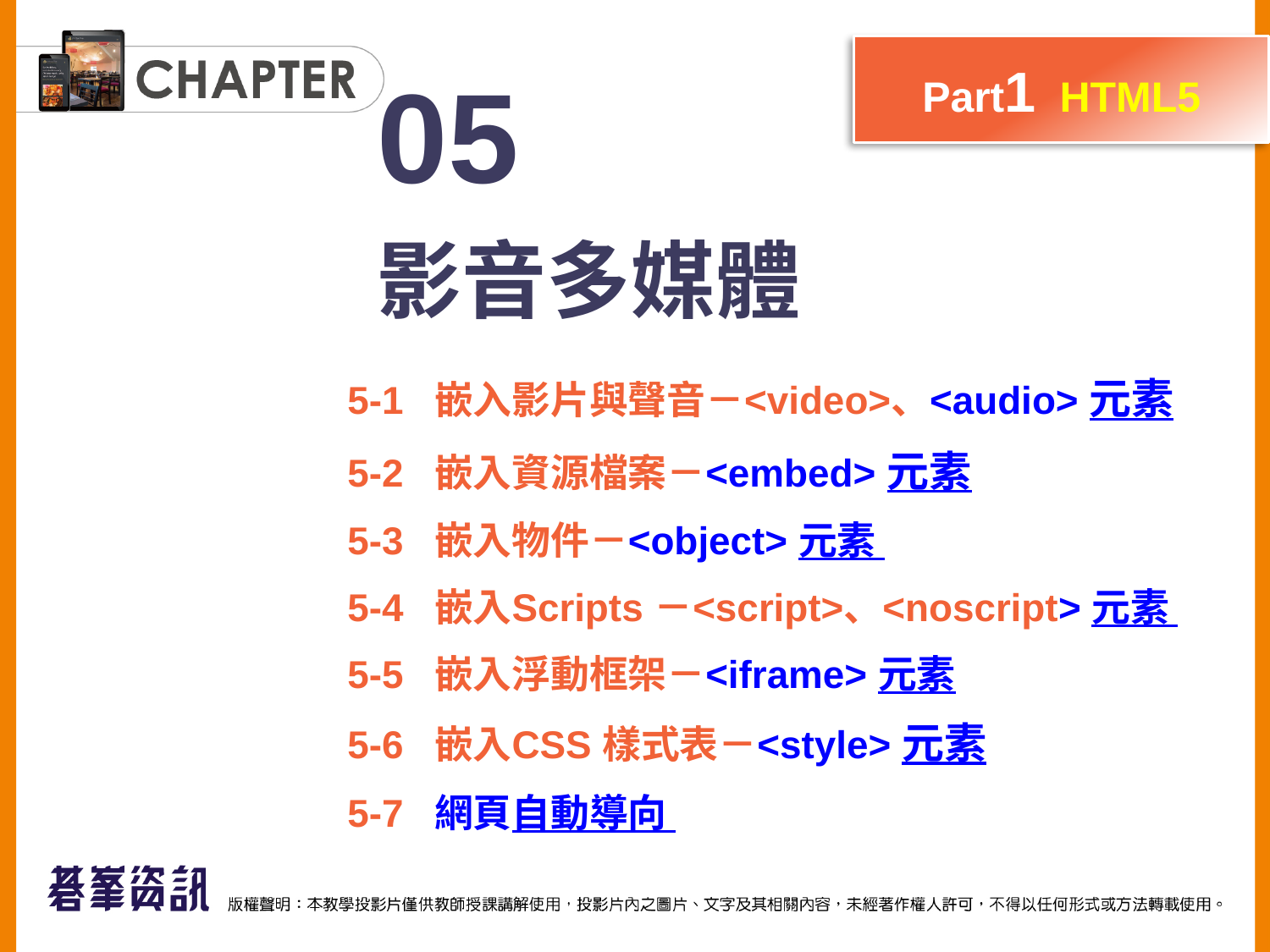

Part1  HTML5
05
影音多媒體
5-1  嵌入影片與聲音－<video>、<audio> 元素
5-2  嵌入資源檔案－<embed> 元素
5-3  嵌入物件－<object> 元素
5-4  嵌入Scripts －<script>、<noscript> 元素
5-5  嵌入浮動框架－<iframe> 元素
5-6  嵌入CSS 樣式表－<style> 元素
5-7  網頁自動導向